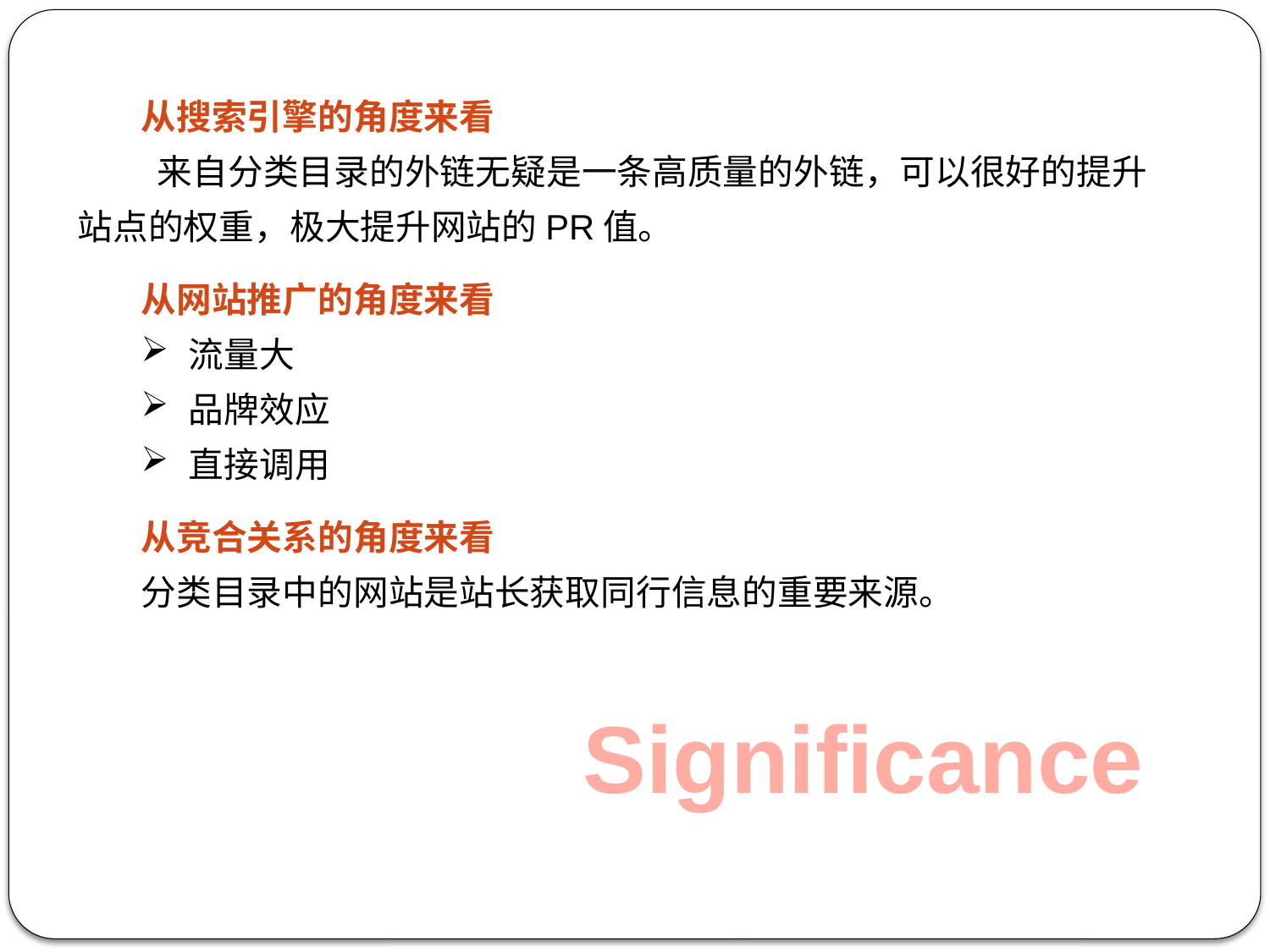

从搜索引擎的角度来看
 来自分类目录的外链无疑是一条高质量的外链，可以很好的提升站点的权重，极大提升网站的PR值。
从网站推广的角度来看
流量大
品牌效应
直接调用
从竞合关系的角度来看
分类目录中的网站是站长获取同行信息的重要来源。

Significance